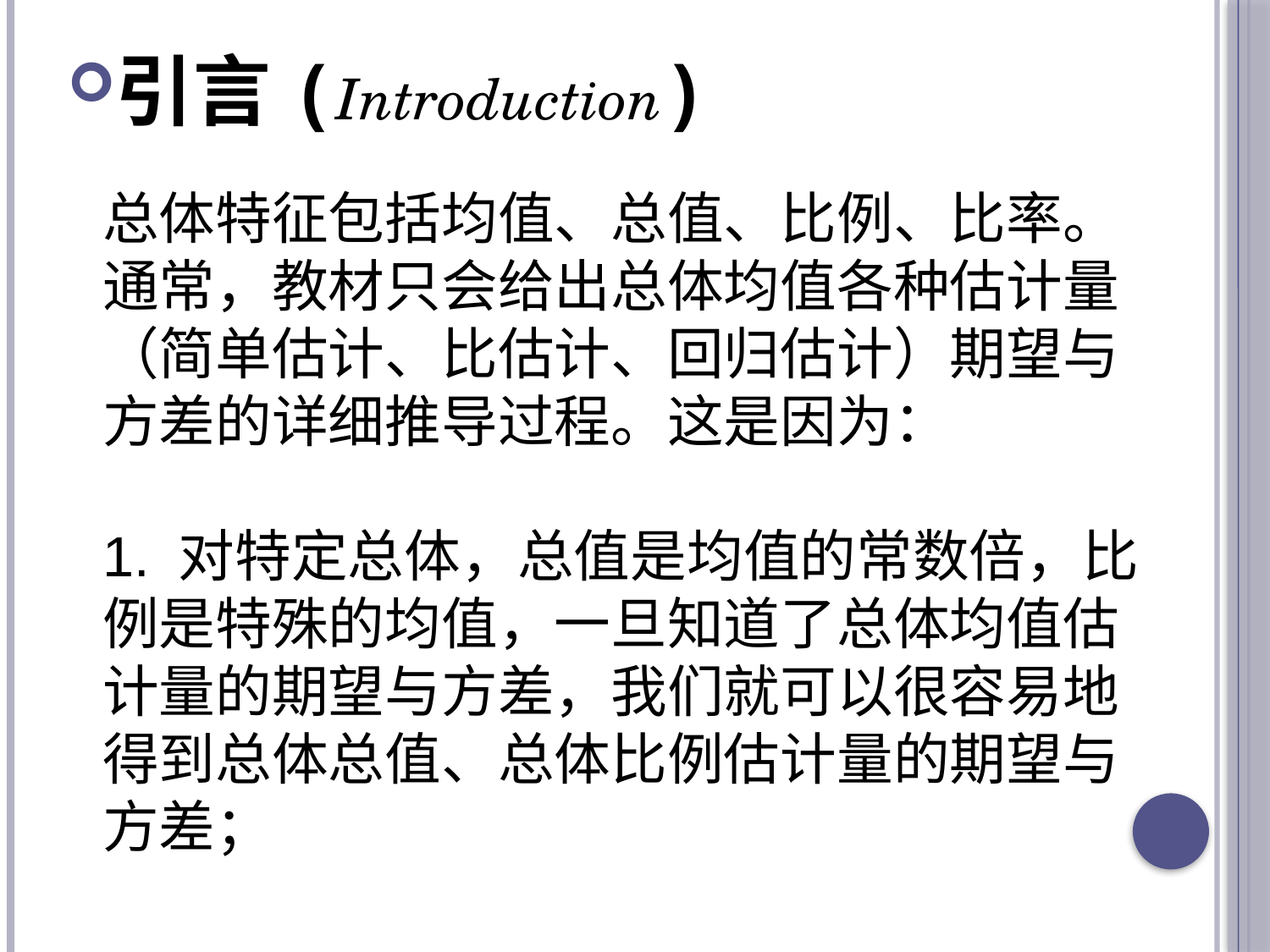

引言(Introduction)

总体特征包括均值、总值、比例、比率。
通常，教材只会给出总体均值各种估计量（简单估计、比估计、回归估计）期望与方差的详细推导过程。这是因为：

1. 对特定总体，总值是均值的常数倍，比例是特殊的均值，一旦知道了总体均值估计量的期望与方差，我们就可以很容易地得到总体总值、总体比例估计量的期望与方差；